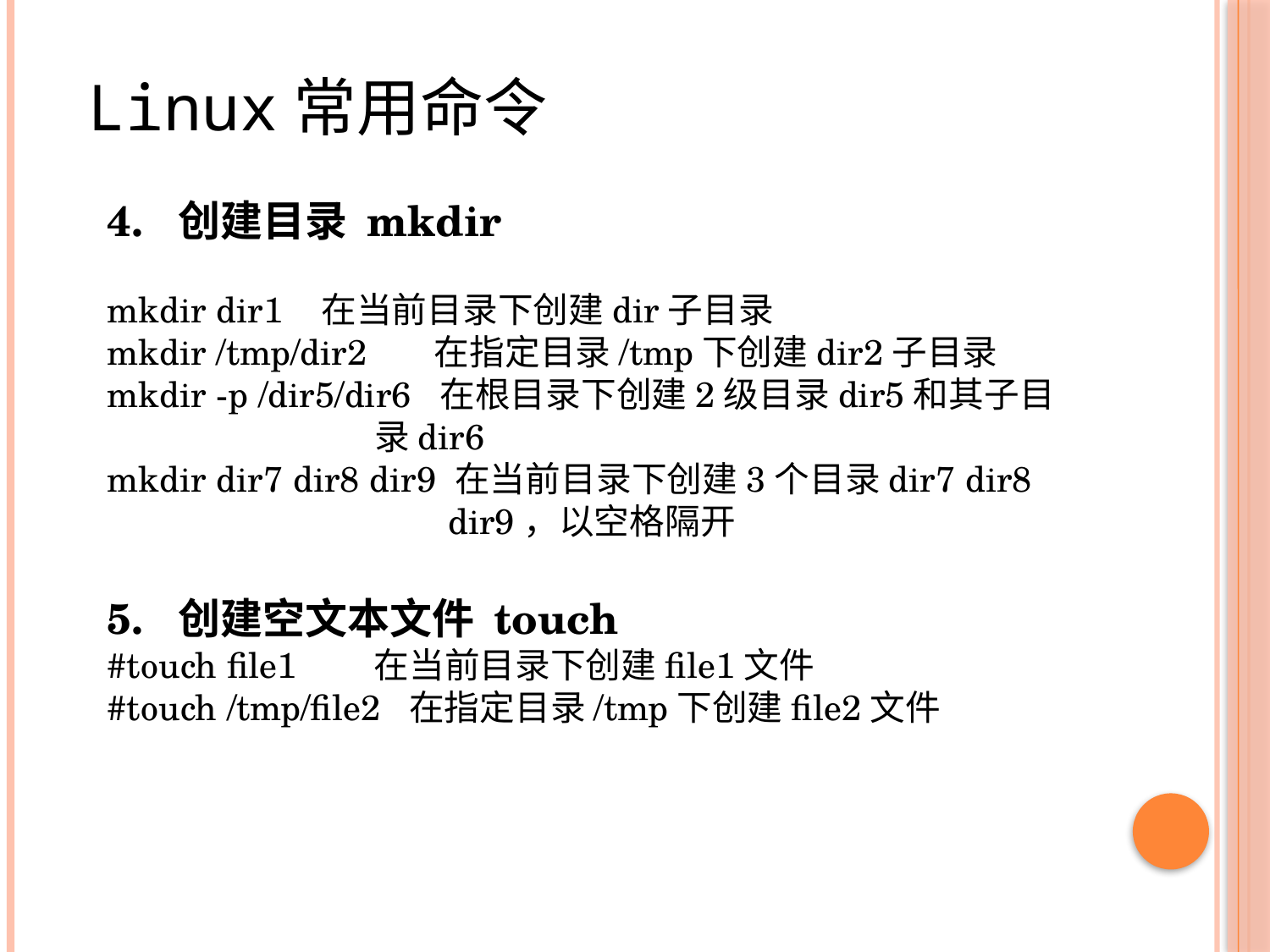

Linux常用命令
4.  创建目录 mkdir

mkdir dir1   在当前目录下创建dir子目录
mkdir /tmp/dir2      在指定目录/tmp下创建dir2子目录
mkdir -p /dir5/dir6  在根目录下创建2级目录dir5和其子目
                                 录dir6
mkdir dir7 dir8 dir9 在当前目录下创建3个目录dir7 dir8
                                   dir9，以空格隔开

5.  创建空文本文件 touch
#touch file1       在当前目录下创建file1文件
#touch /tmp/file2  在指定目录/tmp下创建file2文件